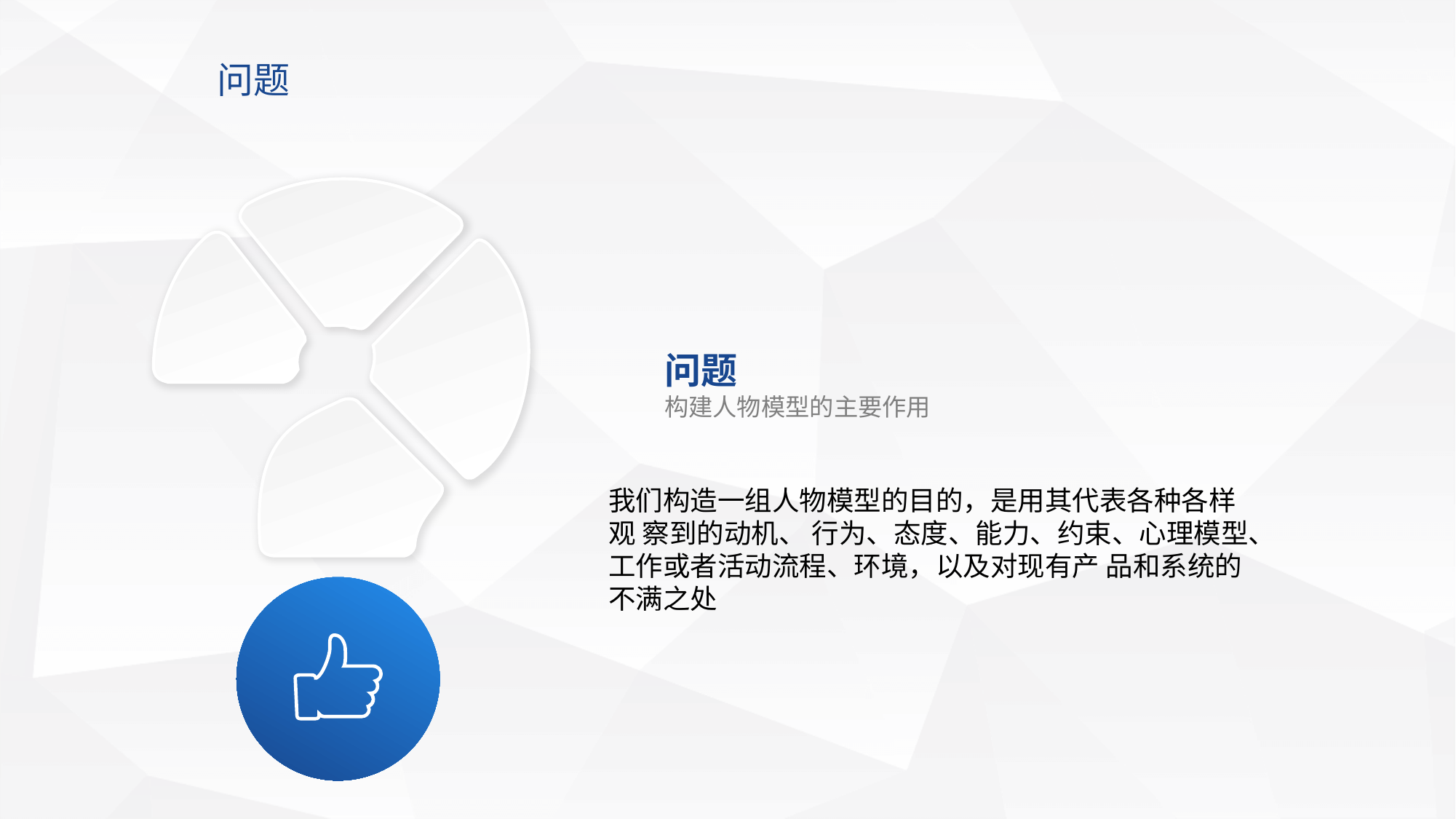

问题

问题
构建人物模型的主要作用

我们构造一组人物模型的目的，是用其代表各种各样观 察到的动机、 行为、态度、能力、约束、心理模型、工作或者活动流程、环境，以及对现有产 品和系统的不满之处